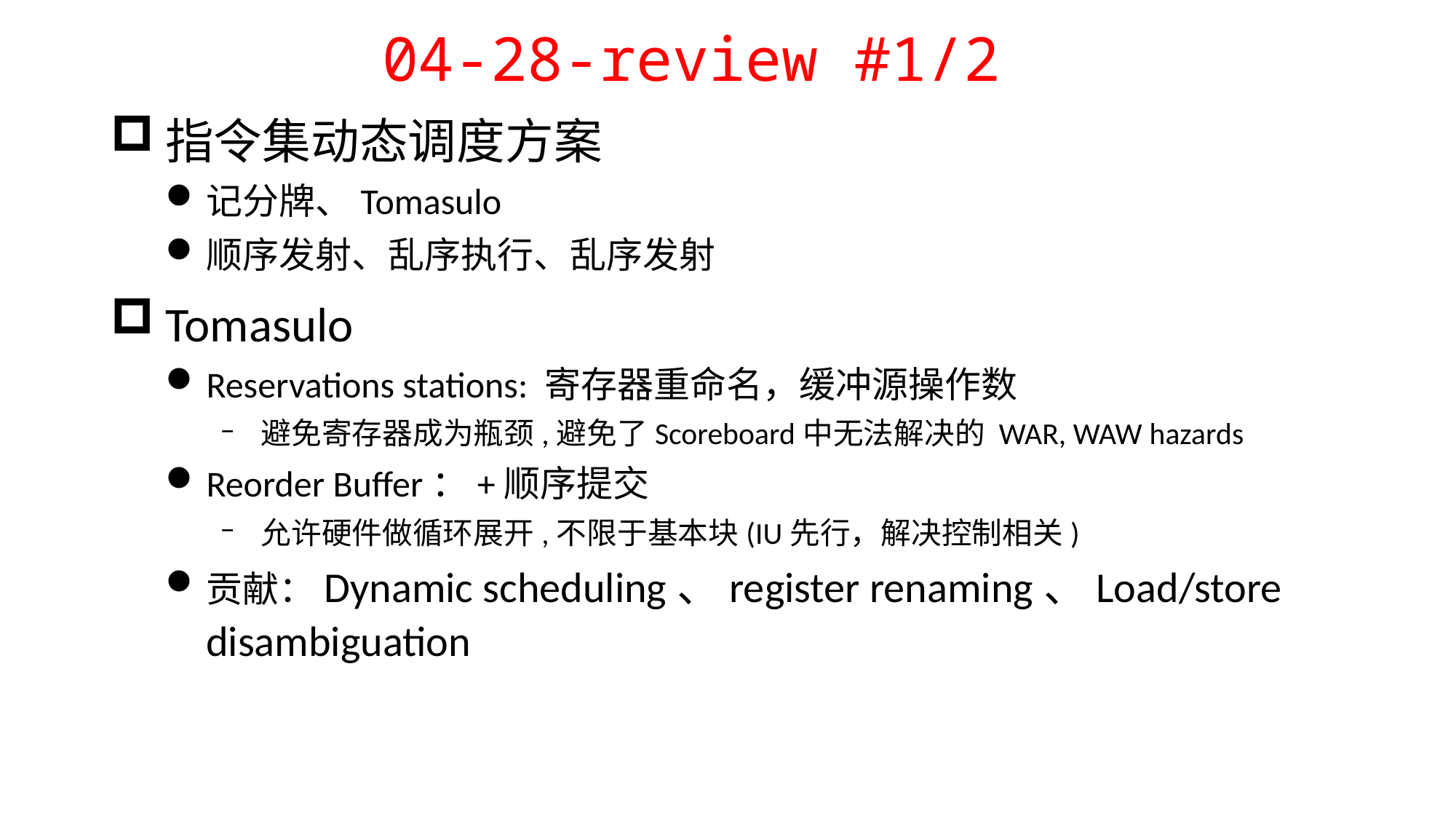

# 04-28-review #1/2
指令集动态调度方案
记分牌、Tomasulo
顺序发射、乱序执行、乱序发射
Tomasulo
Reservations stations: 寄存器重命名，缓冲源操作数
避免寄存器成为瓶颈,避免了Scoreboard中无法解决的 WAR, WAW hazards
Reorder Buffer：+顺序提交
允许硬件做循环展开,不限于基本块(IU先行，解决控制相关)
贡献：Dynamic scheduling、register renaming、Load/store disambiguation